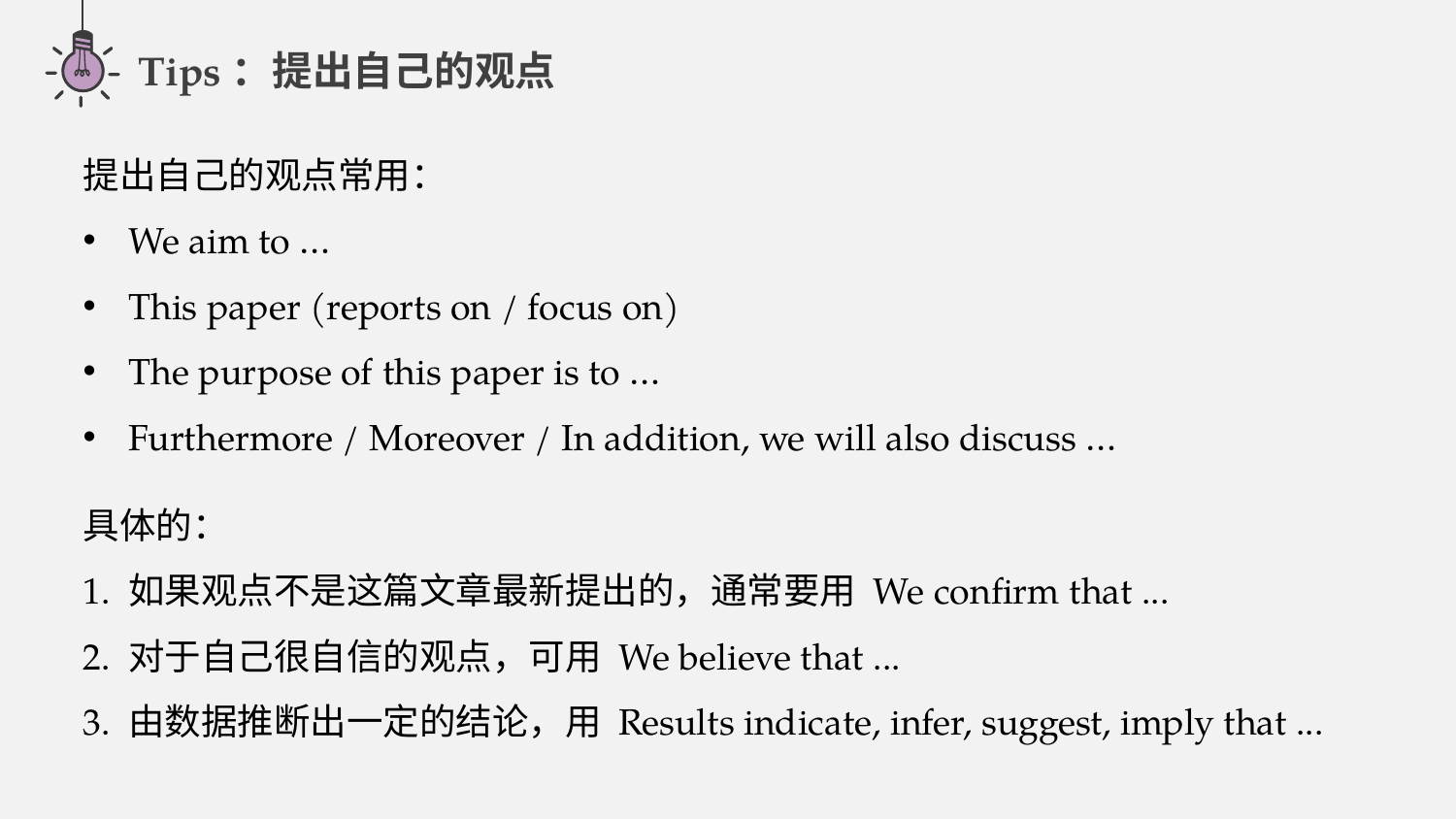

Tips：提出自己的观点
提出自己的观点常用：
We aim to …
This paper (reports on / focus on)
The purpose of this paper is to …
Furthermore / Moreover / In addition, we will also discuss …
具体的：
1. 如果观点不是这篇文章最新提出的，通常要用 We confirm that ...
2. 对于自己很自信的观点，可用 We believe that ...
3. 由数据推断出一定的结论，用 Results indicate, infer, suggest, imply that ...